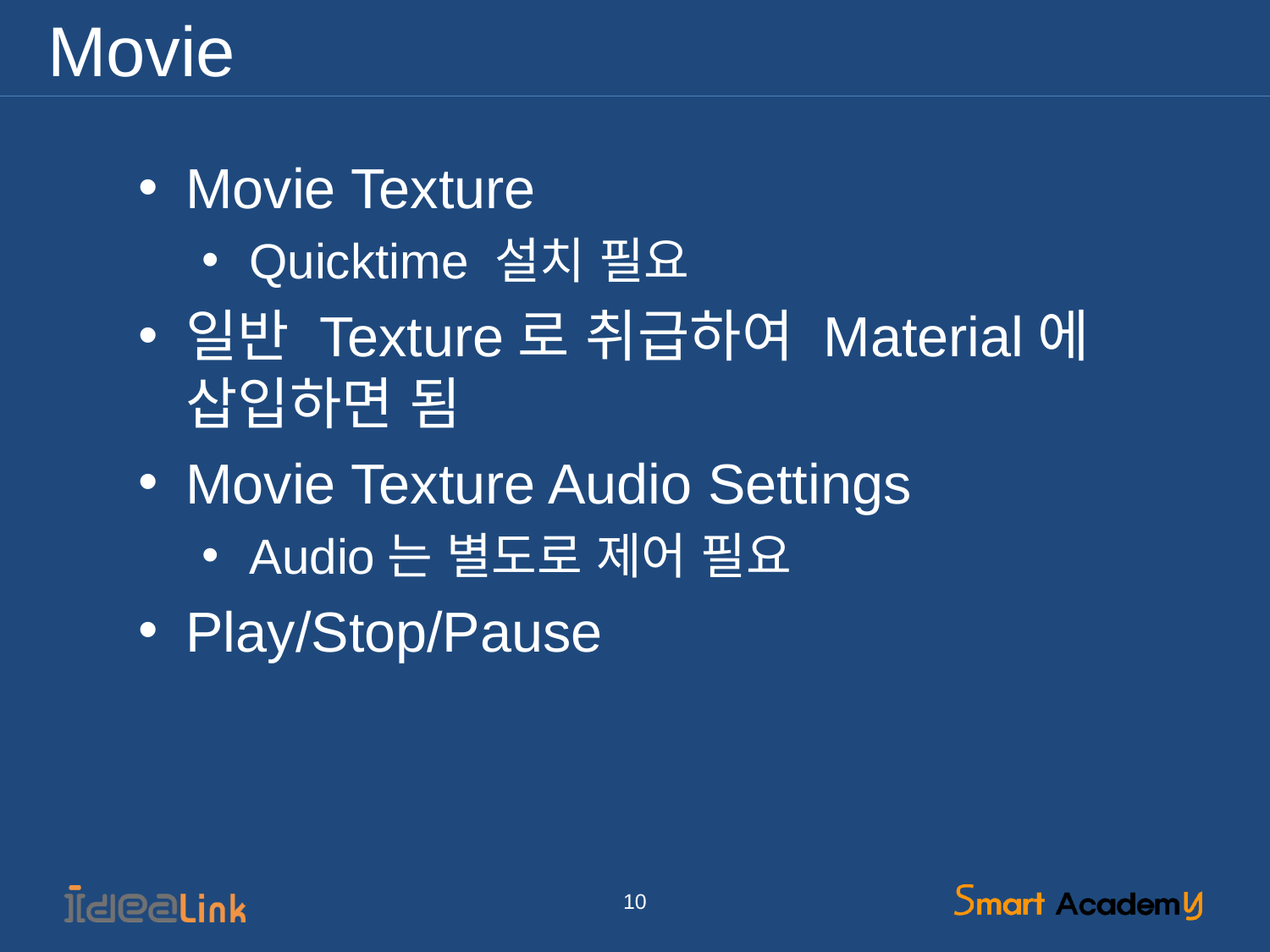

# Movie
Movie Texture
Quicktime 설치 필요
일반 Texture로 취급하여 Material에 삽입하면 됨
Movie Texture Audio Settings
Audio는 별도로 제어 필요
Play/Stop/Pause
10